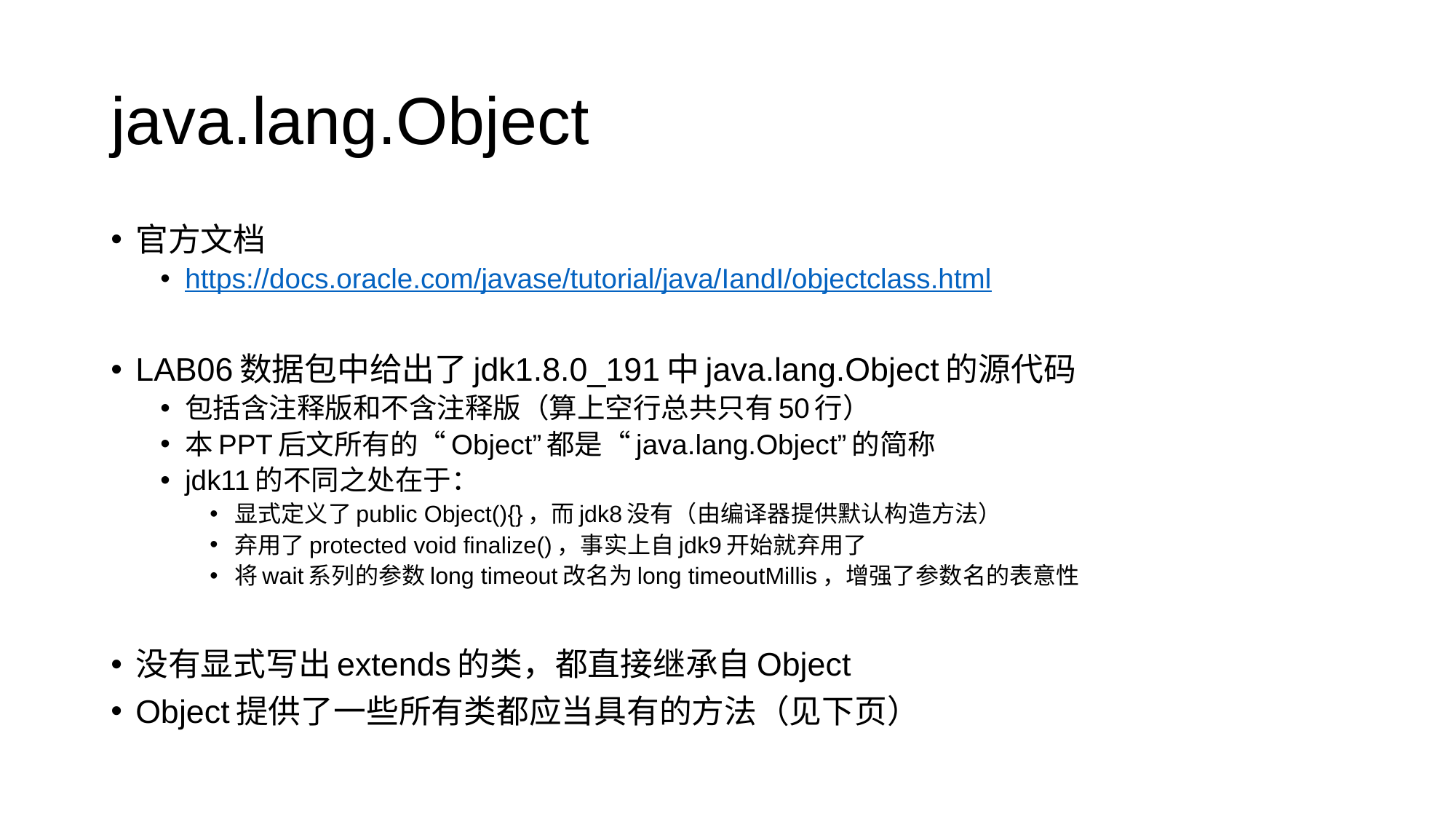

# java.lang.Object
官方文档
https://docs.oracle.com/javase/tutorial/java/IandI/objectclass.html

LAB06数据包中给出了jdk1.8.0_191中java.lang.Object的源代码
包括含注释版和不含注释版（算上空行总共只有50行）
本PPT后文所有的“Object”都是“java.lang.Object”的简称
jdk11的不同之处在于：
显式定义了public Object(){}，而jdk8没有（由编译器提供默认构造方法）
弃用了protected void finalize()，事实上自jdk9开始就弃用了
将wait系列的参数long timeout改名为long timeoutMillis，增强了参数名的表意性

没有显式写出extends的类，都直接继承自Object
Object提供了一些所有类都应当具有的方法（见下页）